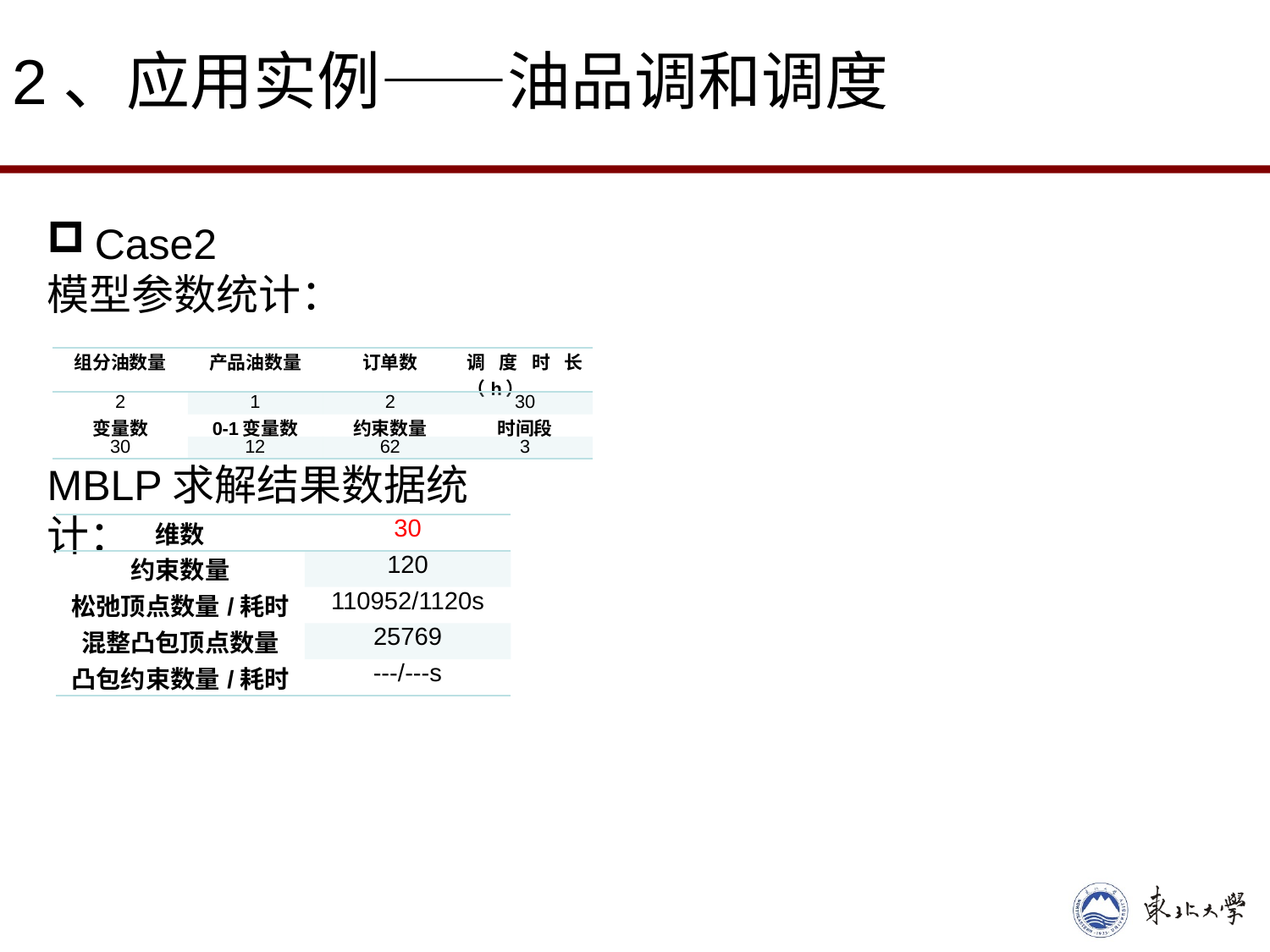

2、应用实例——油品调和调度

Case2
模型参数统计：
| 组分油数量 | 产品油数量 | 订单数 | 调度时长（h） |
| --- | --- | --- | --- |
| 2 | 1 | 2 | 30 |
| 变量数 | 0-1变量数 | 约束数量 | 时间段 |
| 30 | 12 | 62 | 3 |
MBLP求解结果数据统计：
| 维数 | 30 |
| --- | --- |
| 约束数量 | 120 |
| 松弛顶点数量/耗时 | 110952/1120s |
| 混整凸包顶点数量 | 25769 |
| 凸包约束数量/耗时 | ---/---s |